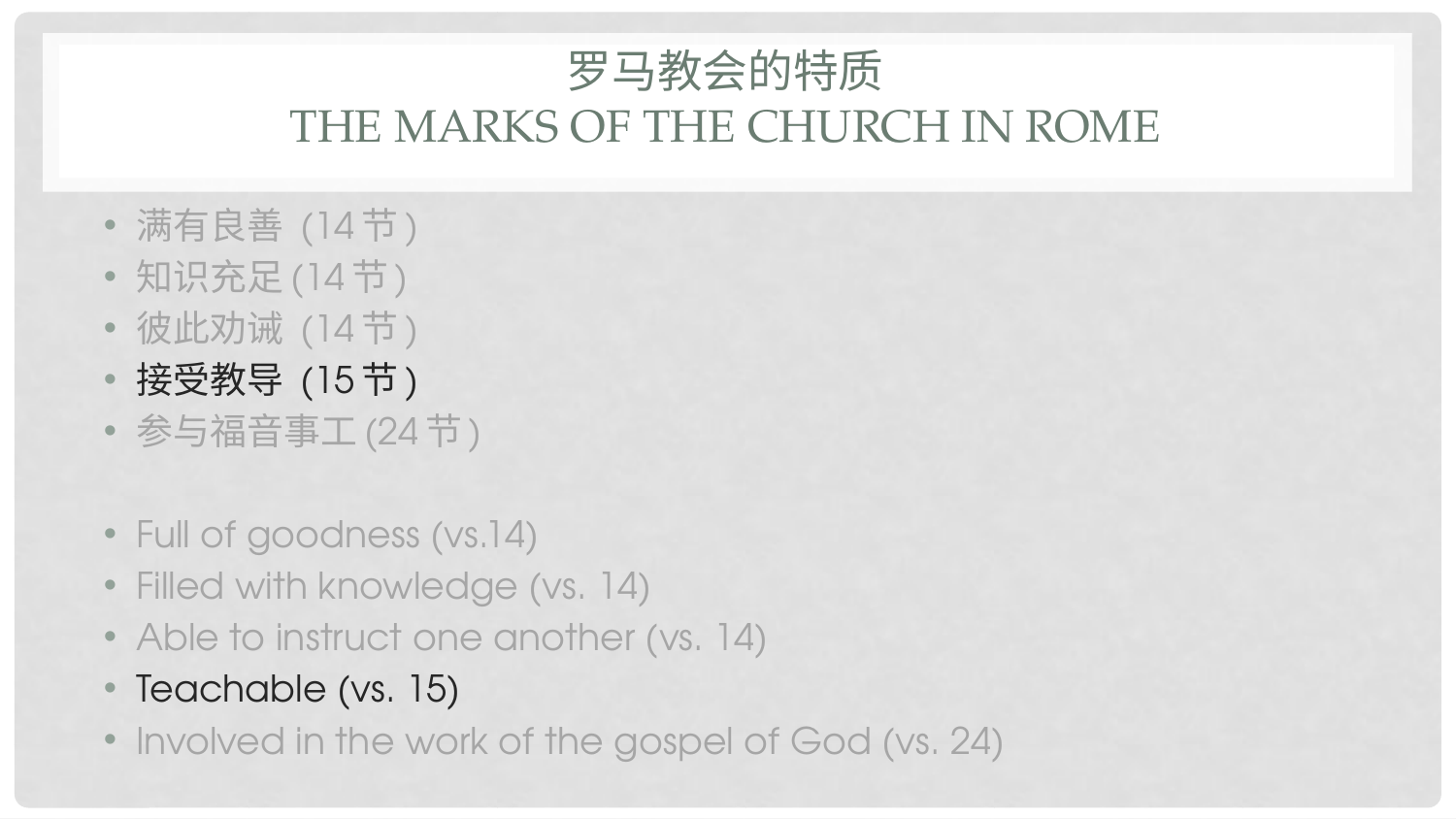

# 罗马教会的特质 The marks of the church in Rome
满有良善 (14节)
知识充足(14节)
彼此劝诫 (14节)
接受教导 (15节)
参与福音事工(24节)

Full of goodness (vs.14)
Filled with knowledge (vs. 14)
Able to instruct one another (vs. 14)
Teachable (vs. 15)
Involved in the work of the gospel of God (vs. 24)